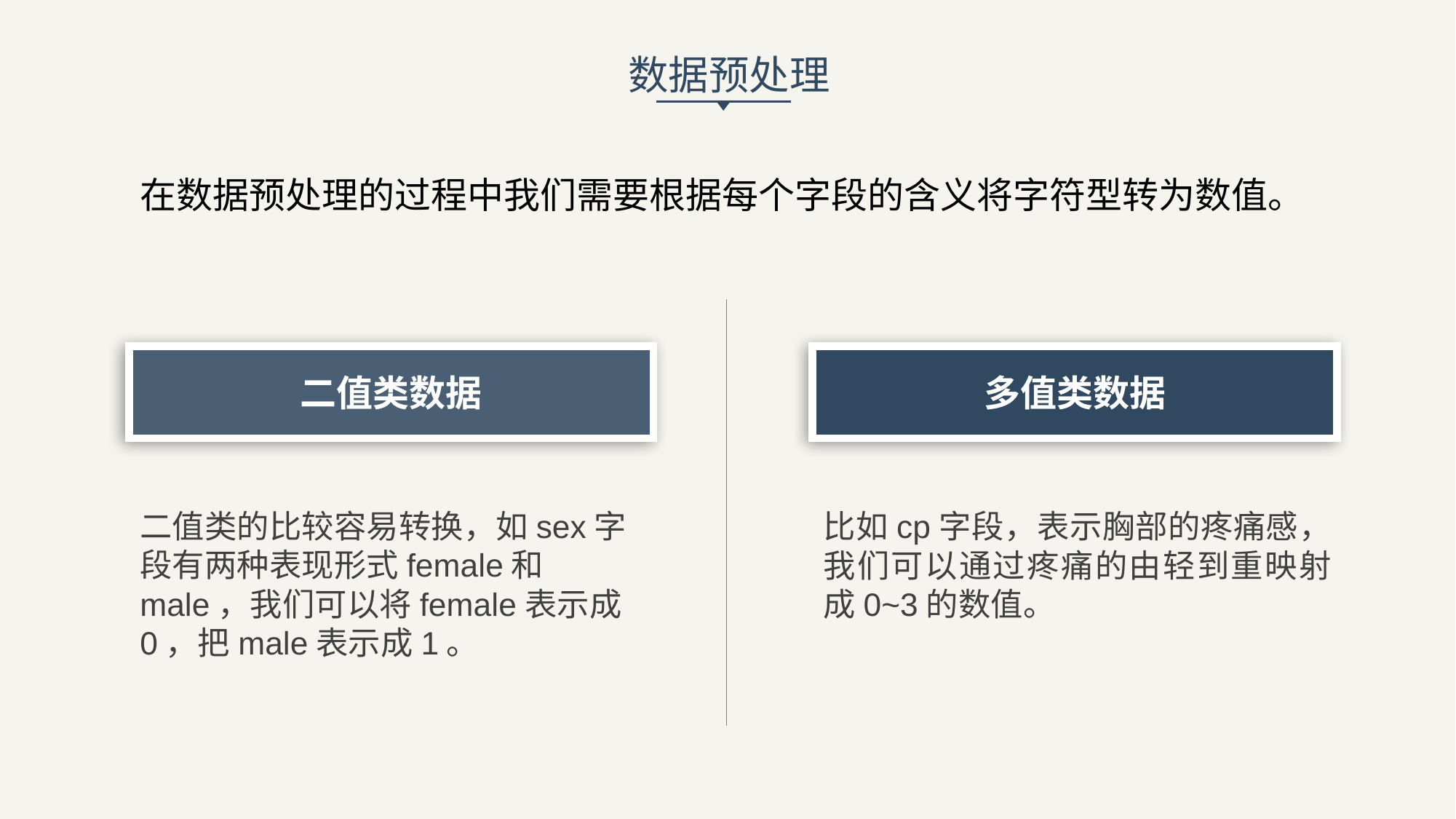

数据预处理
在数据预处理的过程中我们需要根据每个字段的含义将字符型转为数值。
二值类数据
多值类数据
二值类的比较容易转换，如sex字段有两种表现形式female和male，我们可以将female表示成0，把male表示成1。
比如cp字段，表示胸部的疼痛感，我们可以通过疼痛的由轻到重映射成0~3的数值。
延迟符号